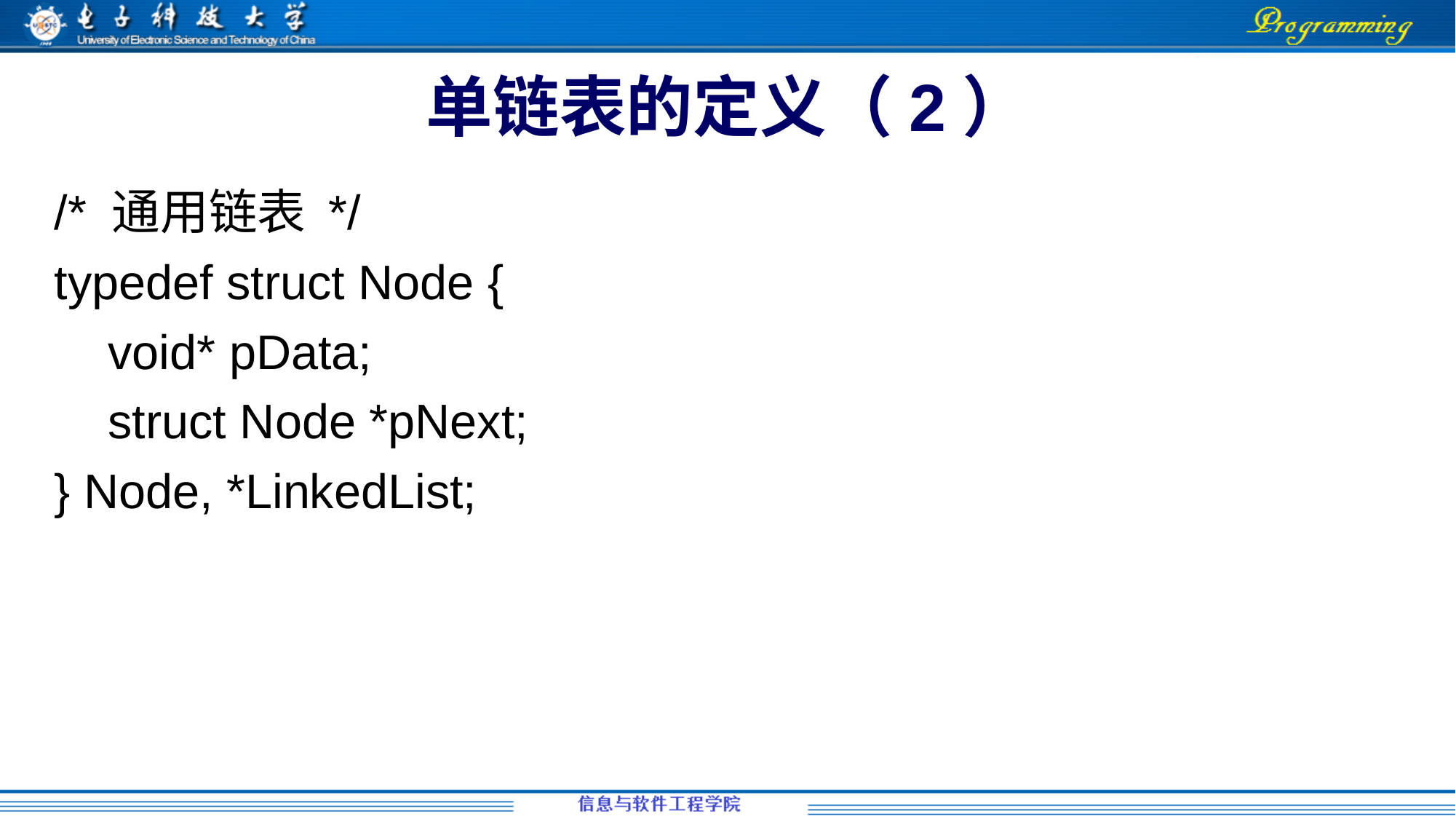

# 单链表的定义（2）
/* 通用链表 */
typedef struct Node {
    void* pData;
    struct Node *pNext;
} Node, *LinkedList;